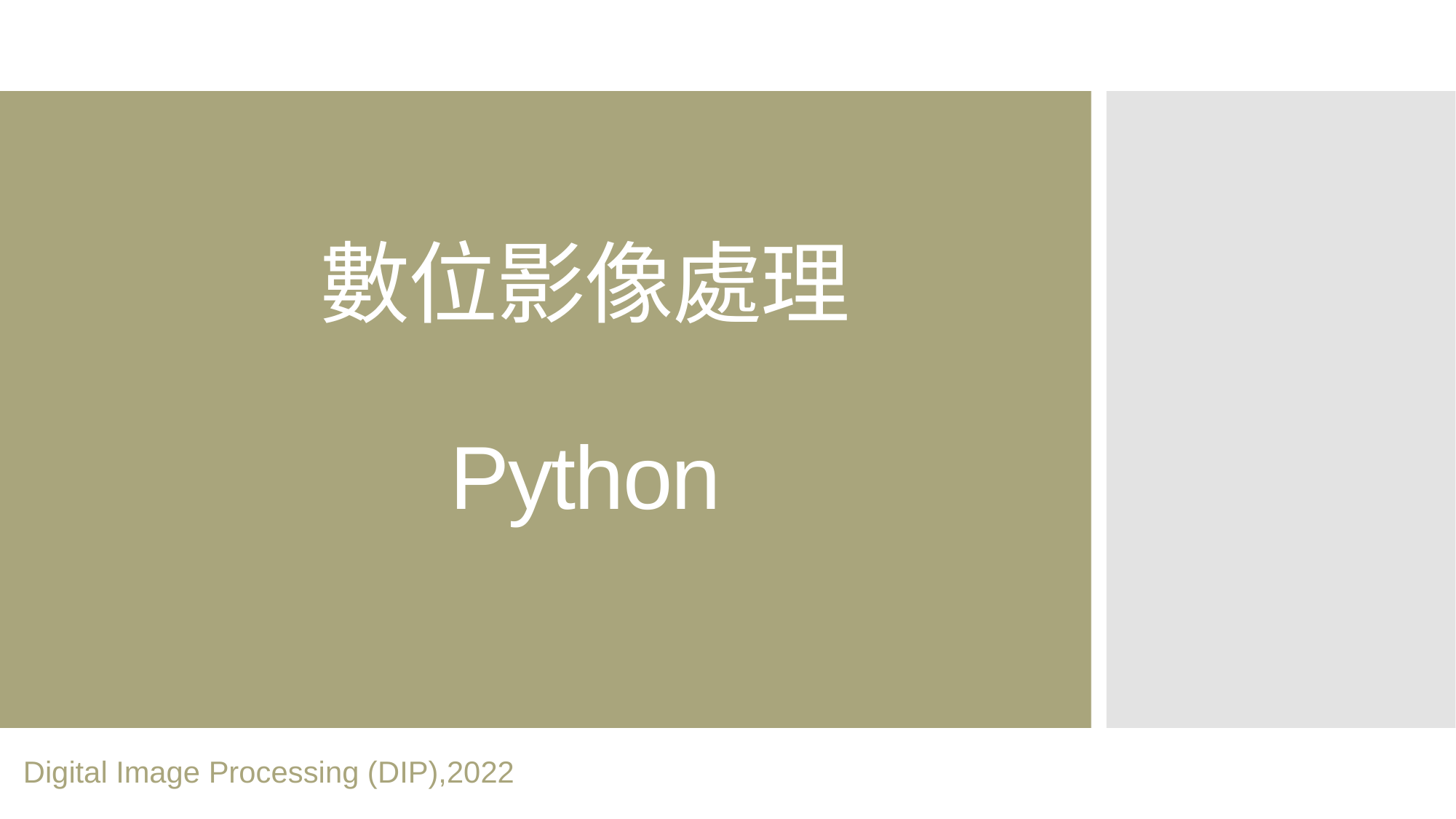

# 數位影像處理 Python
Digital Image Processing (DIP),2022